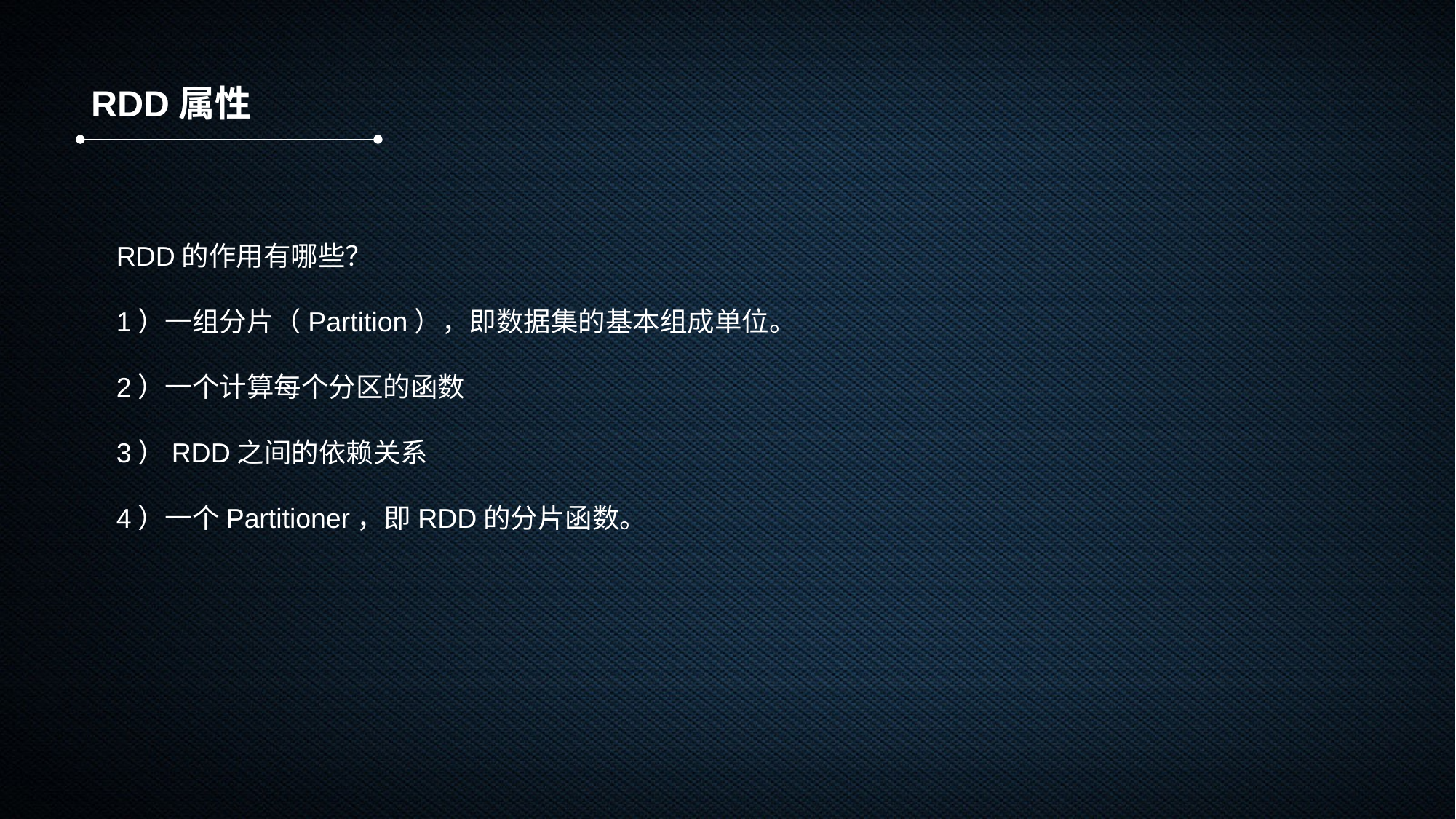

RDD属性
RDD的作用有哪些？

1）一组分片（Partition），即数据集的基本组成单位。

2）一个计算每个分区的函数

3）RDD之间的依赖关系

4）一个Partitioner，即RDD的分片函数。